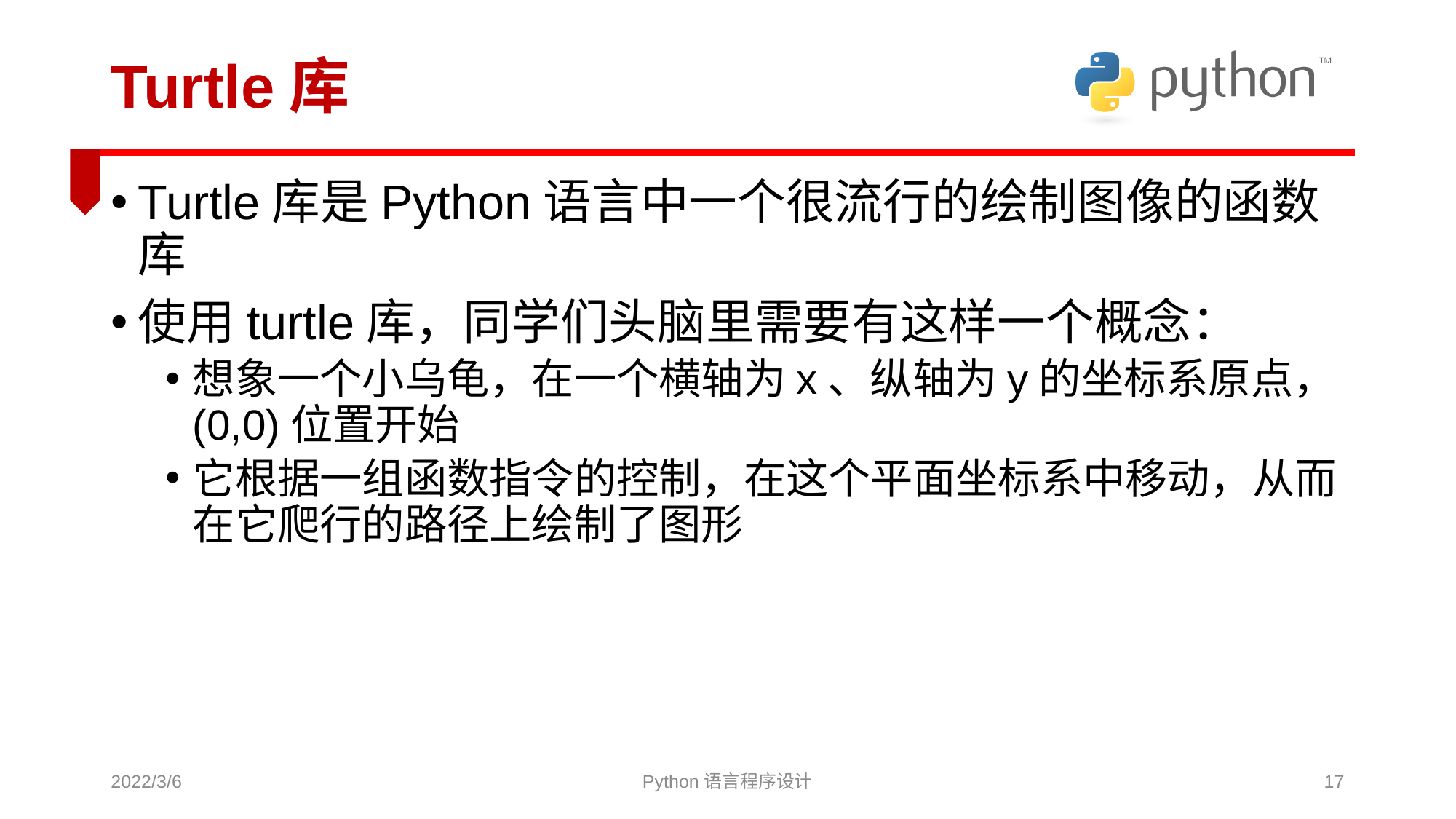

# Turtle库
Turtle库是Python语言中一个很流行的绘制图像的函数库
使用turtle库，同学们头脑里需要有这样一个概念：
想象一个小乌龟，在一个横轴为x、纵轴为y的坐标系原点，(0,0)位置开始
它根据一组函数指令的控制，在这个平面坐标系中移动，从而在它爬行的路径上绘制了图形

2022/3/6
Python语言程序设计
17